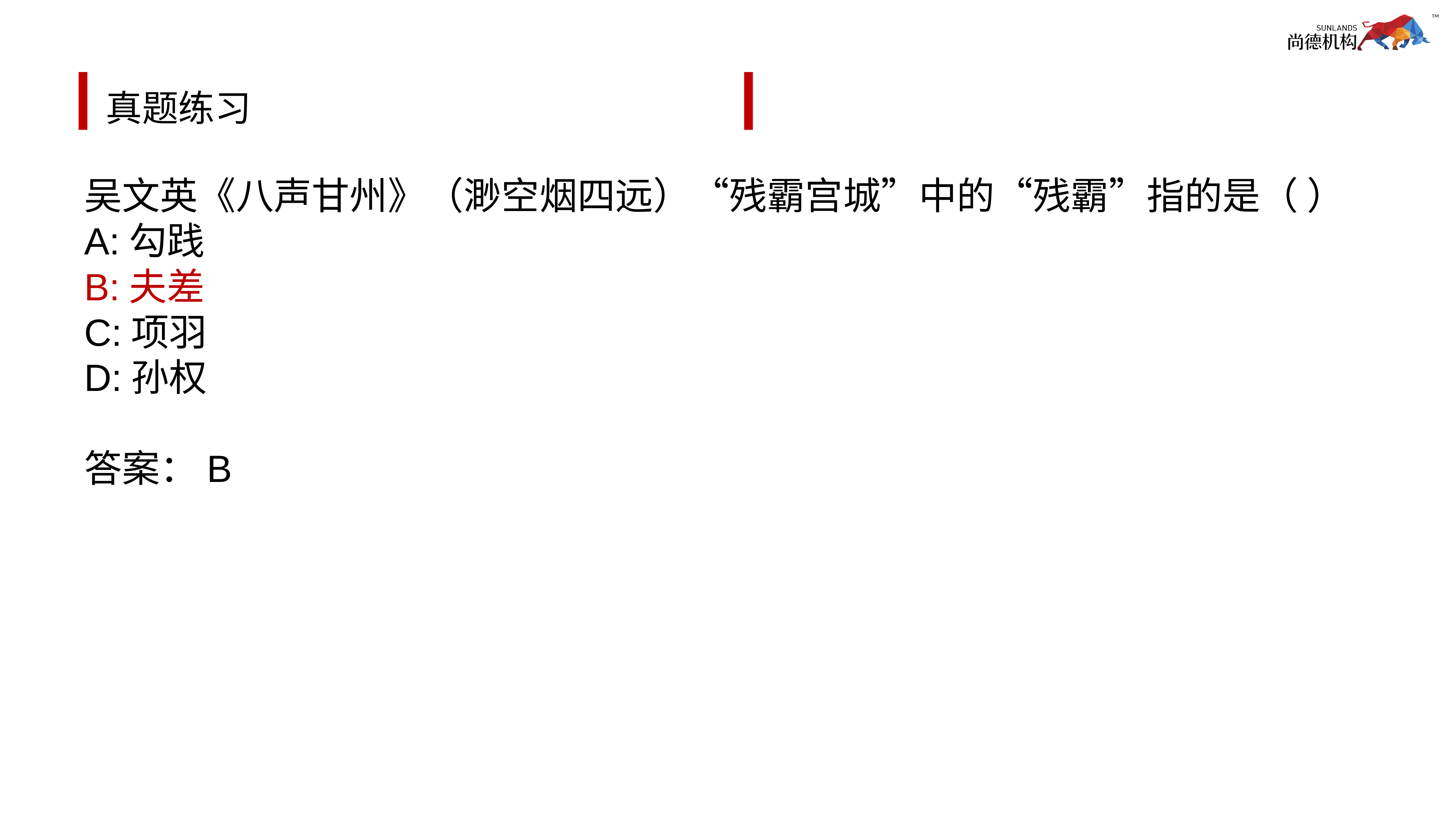

# 真题练习
吴文英《八声甘州》（渺空烟四远）“残霸宫城”中的“残霸”指的是（ ）
A:勾践
B:夫差
C:项羽
D:孙权

答案：B